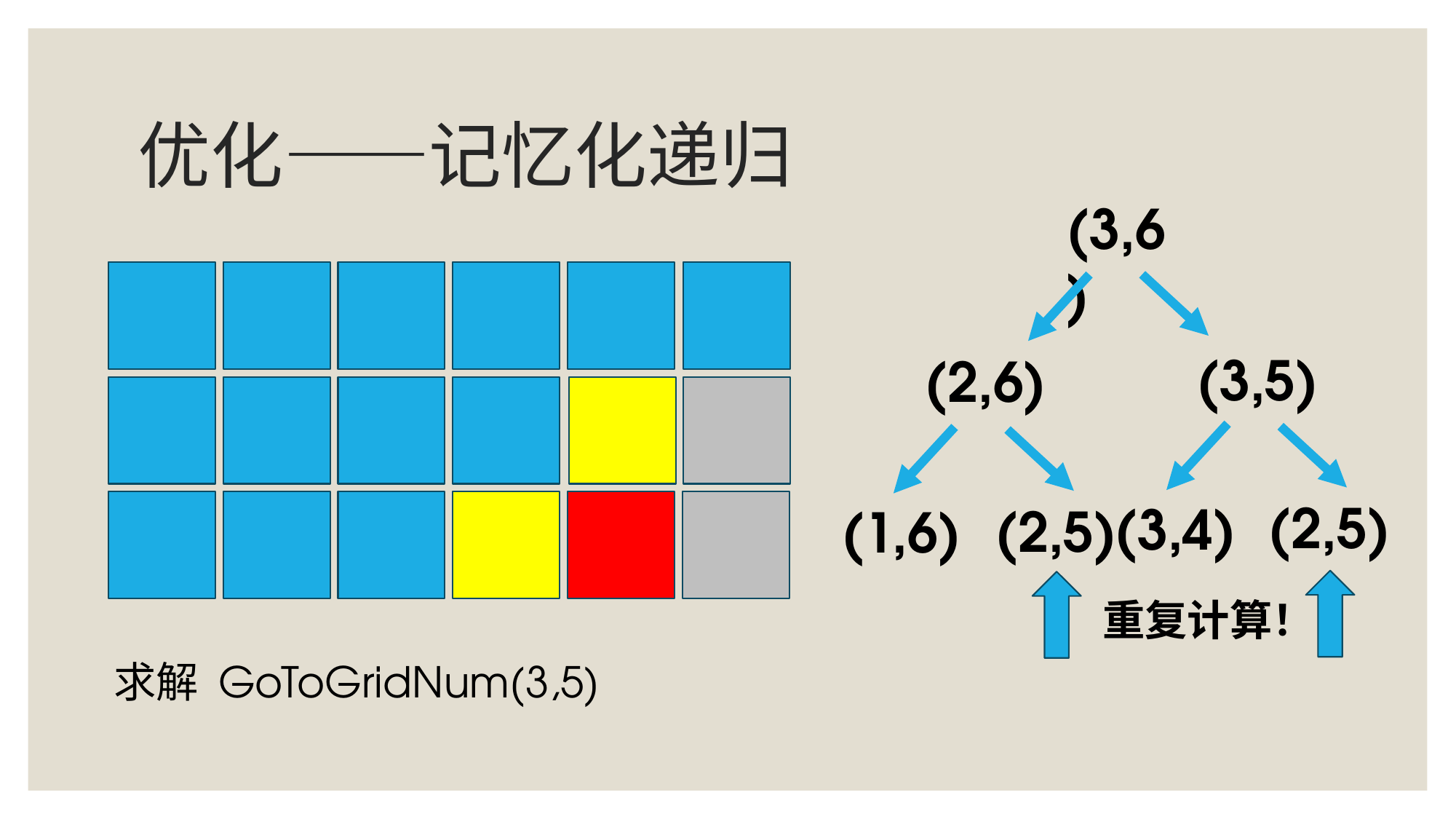

# 优化——记忆化递归
(3,6)

(3,5)
(2,6)

(2,5)
(3,4)

(2,5)
(1,6)

重复计算！
求解 GoToGridNum(3,5)